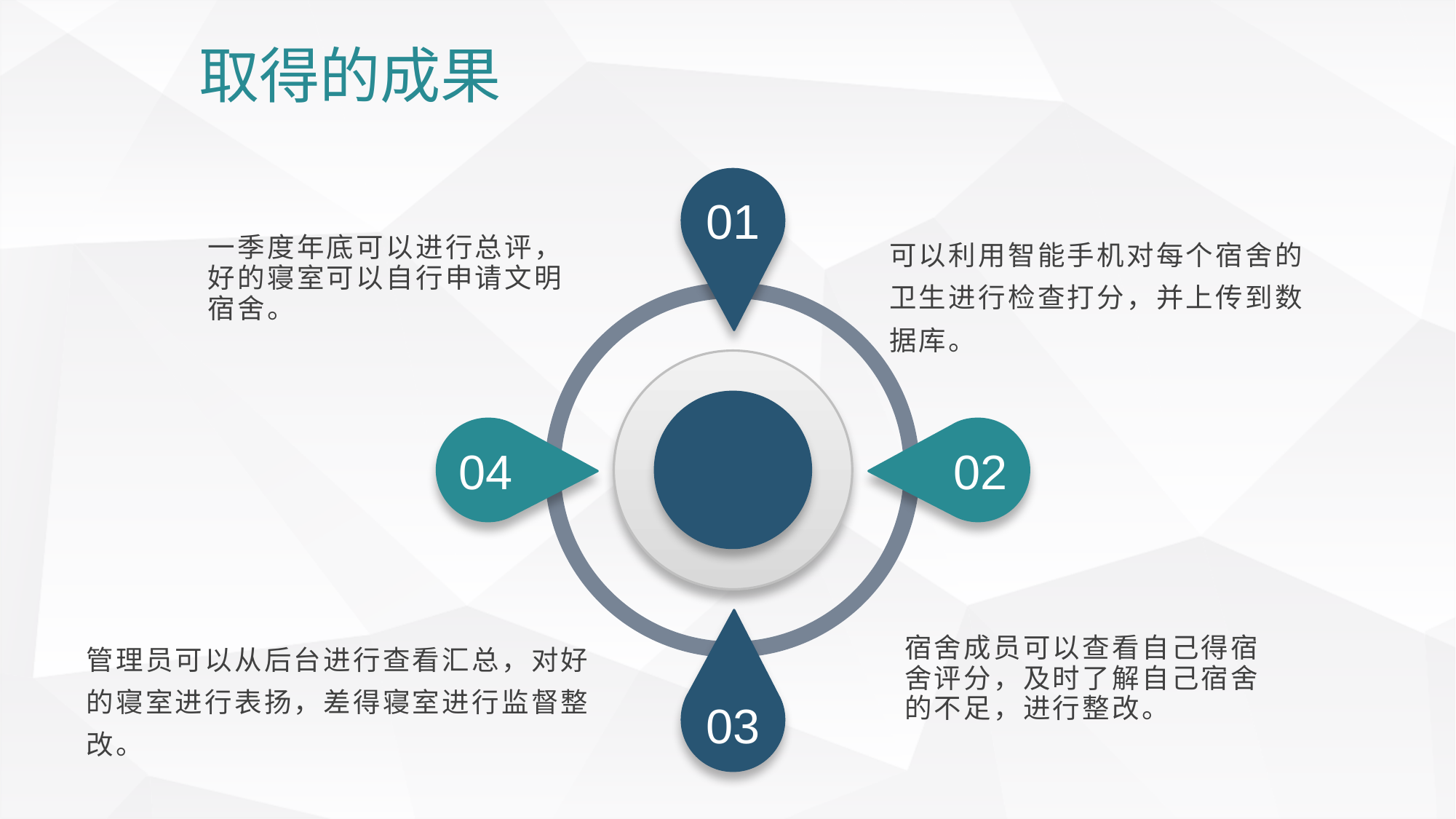

取得的成果
01
可以利用智能手机对每个宿舍的卫生进行检查打分，并上传到数据库。
一季度年底可以进行总评，好的寝室可以自行申请文明宿舍。

04
02
03
管理员可以从后台进行查看汇总，对好的寝室进行表扬，差得寝室进行监督整改。
宿舍成员可以查看自己得宿舍评分，及时了解自己宿舍的不足，进行整改。